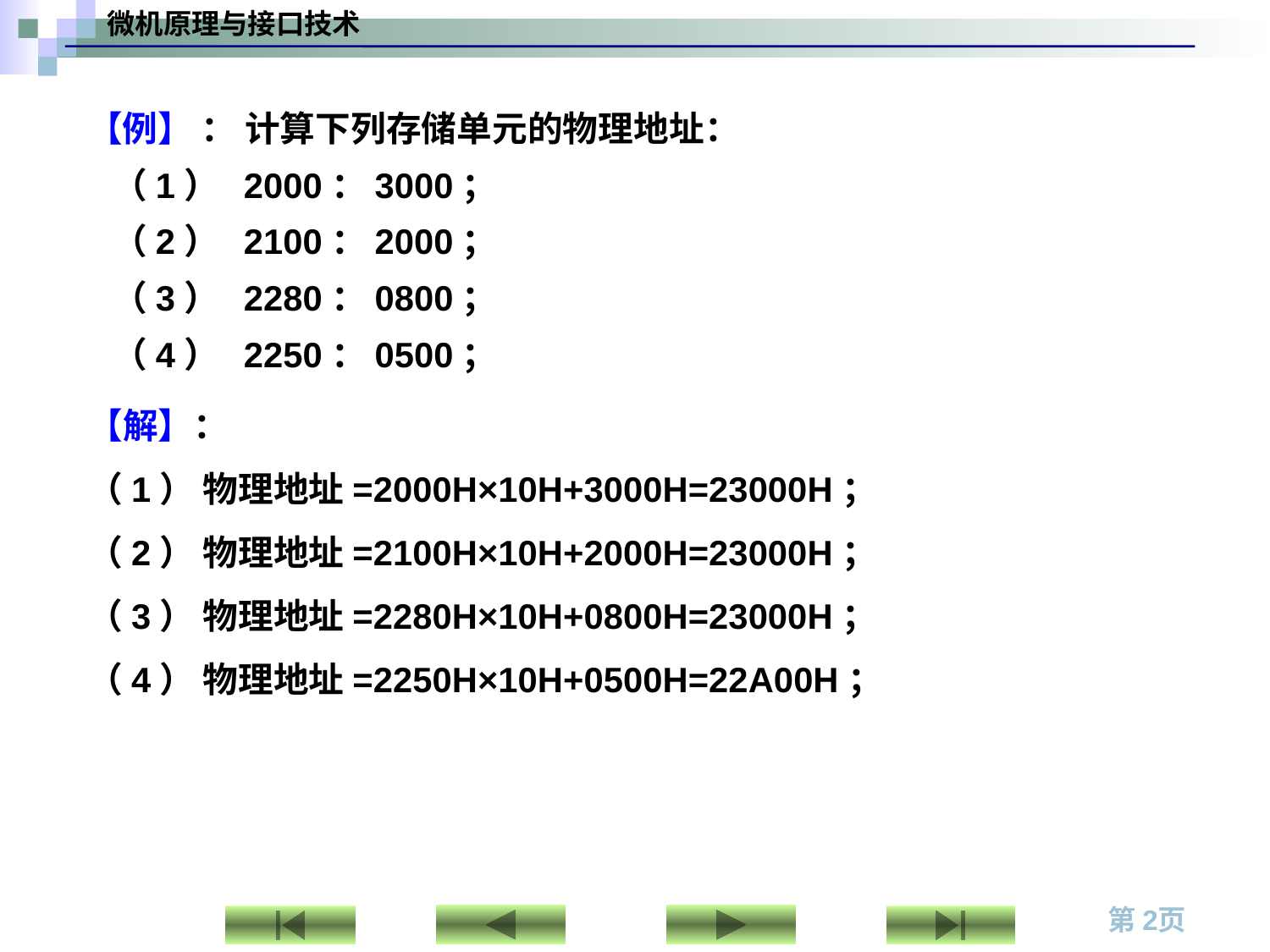

【例】 ： 计算下列存储单元的物理地址：
  （1）  2000：3000；
  （2）  2100：2000；
  （3）  2280：0800；
  （4）  2250：0500；
【解】：
（1） 物理地址=2000H×10H+3000H=23000H；
（2） 物理地址=2100H×10H+2000H=23000H；
（3） 物理地址=2280H×10H+0800H=23000H；
（4） 物理地址=2250H×10H+0500H=22A00H；